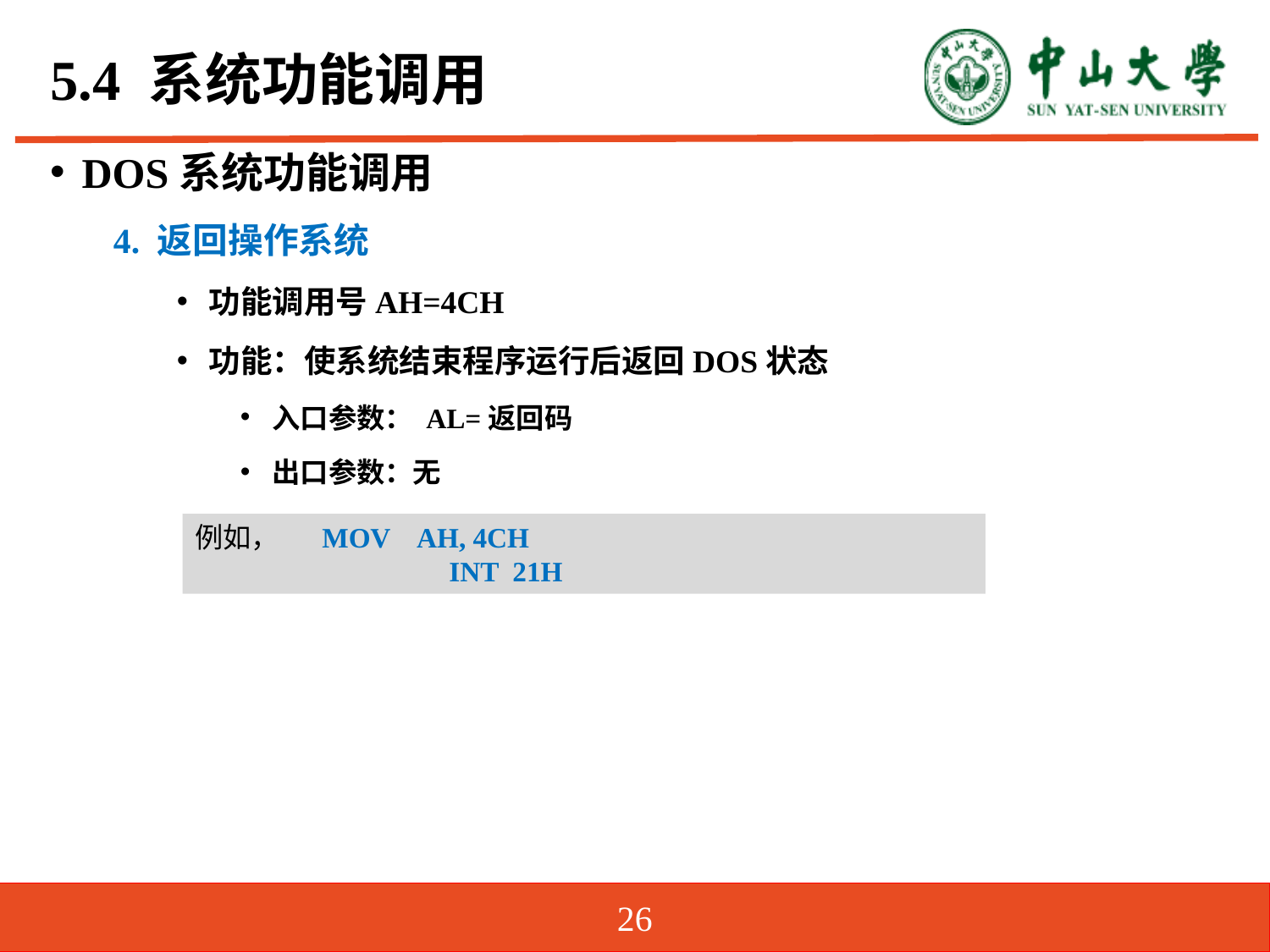

# 5.4 系统功能调用
DOS系统功能调用
4. 返回操作系统
功能调用号AH=4CH
功能：使系统结束程序运行后返回DOS状态
入口参数： AL=返回码
出口参数：无

例如，	MOV    AH, 4CH
		INT  21H
26